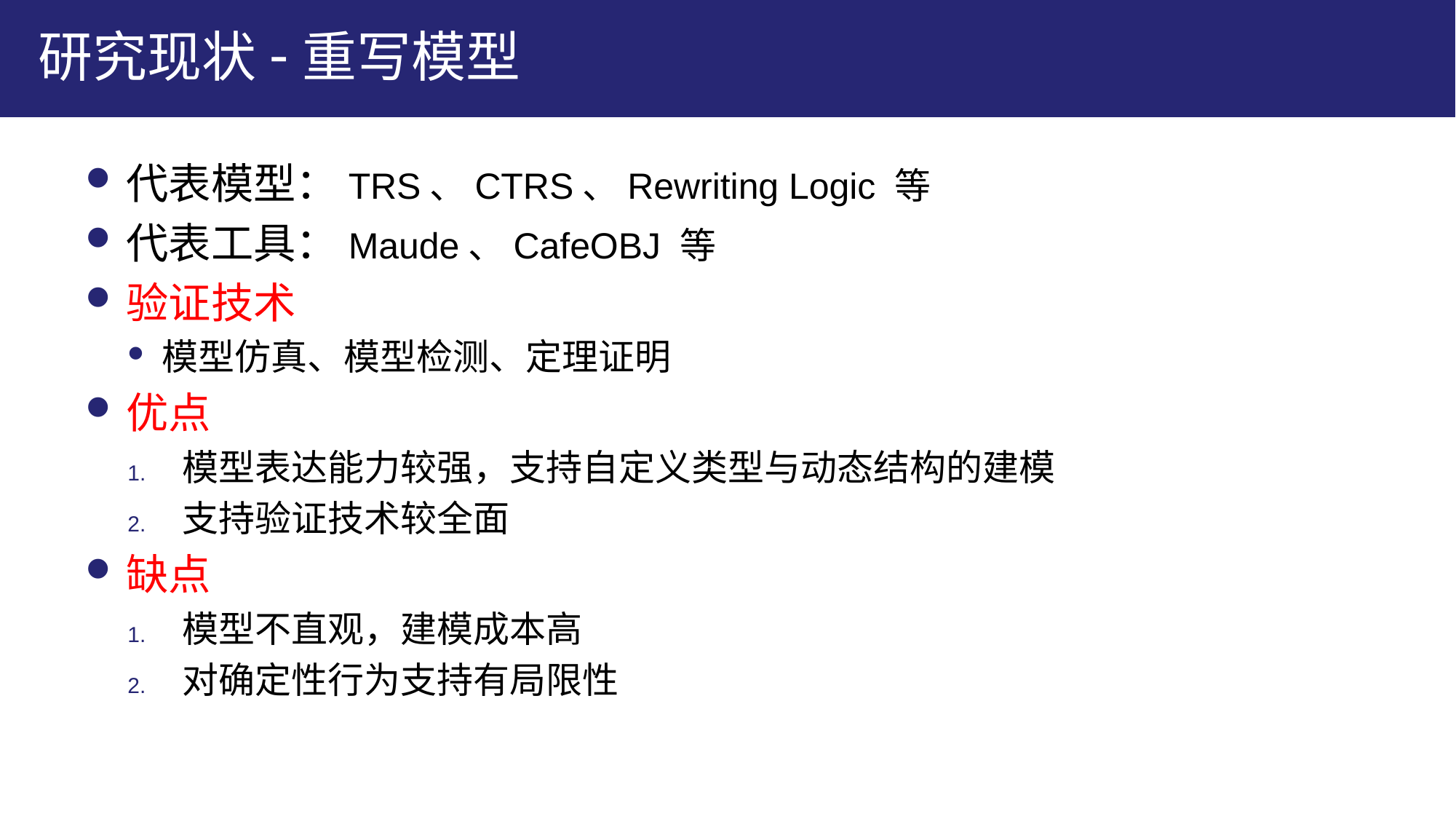

# 研究现状-重写模型
代表模型：TRS、CTRS、Rewriting Logic 等
代表工具：Maude、CafeOBJ 等
验证技术
模型仿真、模型检测、定理证明
优点
模型表达能力较强，支持自定义类型与动态结构的建模
支持验证技术较全面
缺点
模型不直观，建模成本高
对确定性行为支持有局限性